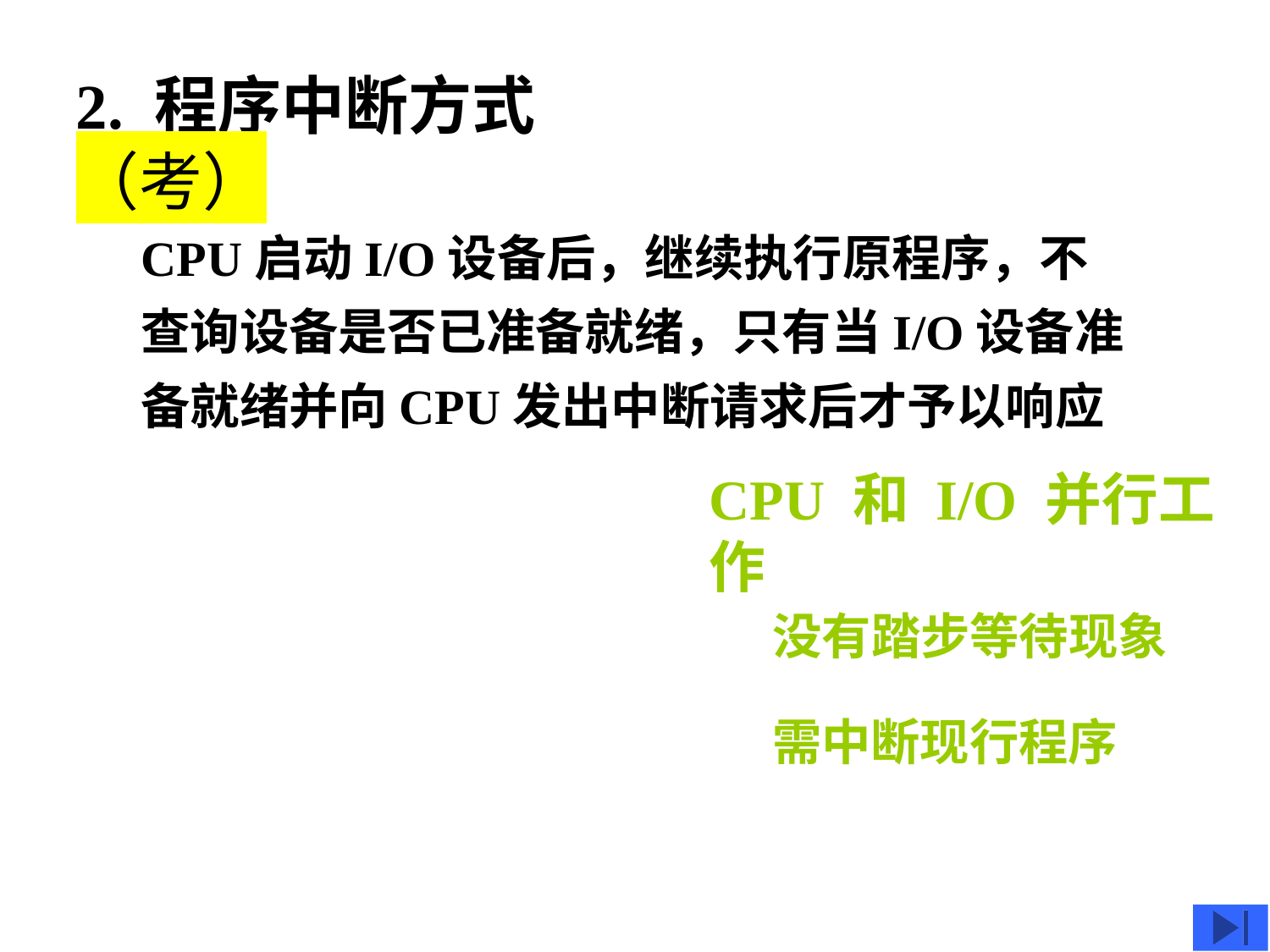

2. 程序中断方式（考）
CPU启动I/O设备后，继续执行原程序，不查询设备是否已准备就绪，只有当I/O设备准备就绪并向CPU发出中断请求后才予以响应
CPU 和 I/O 并行工作
没有踏步等待现象
需中断现行程序